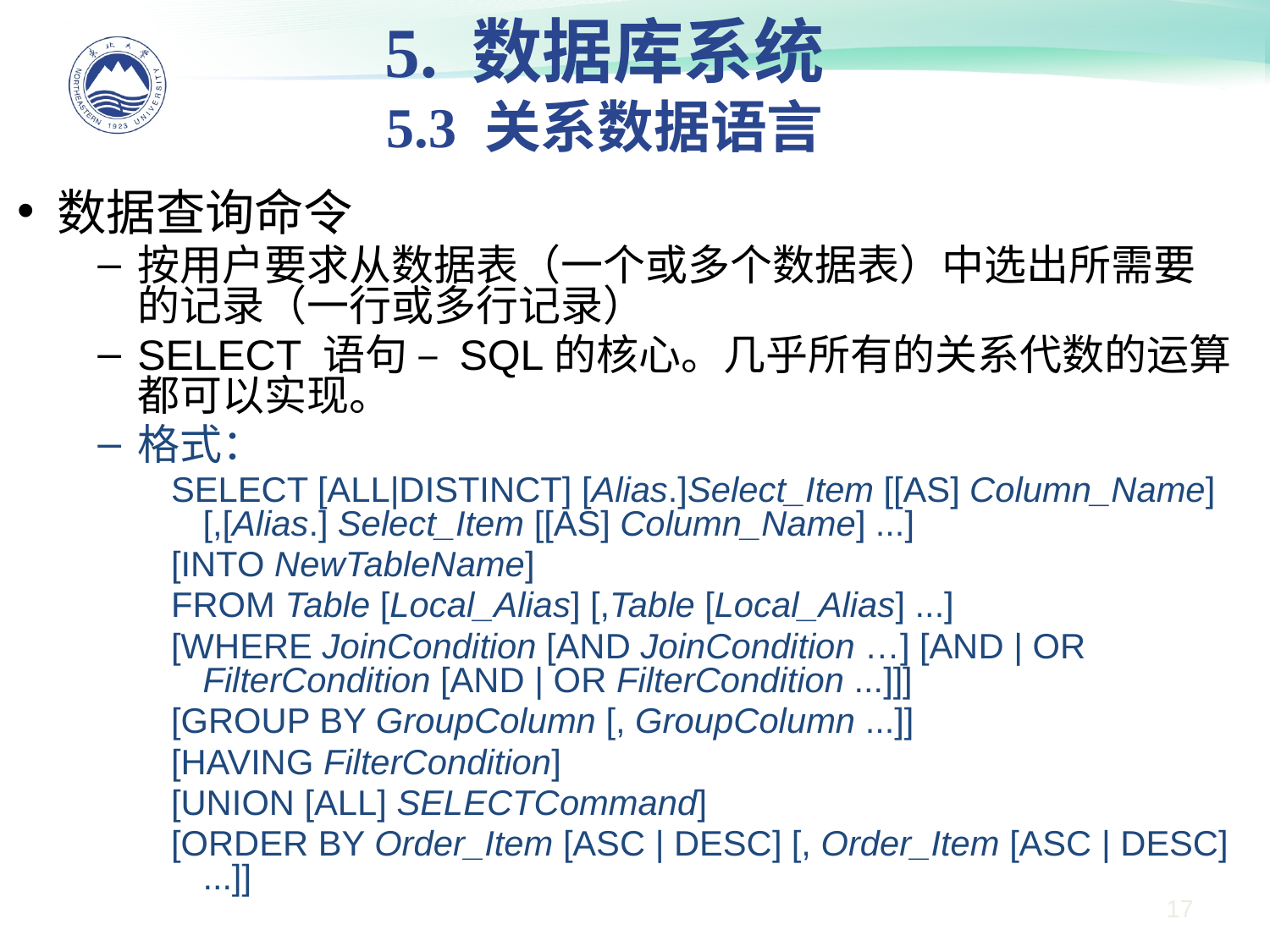

5. 数据库系统
5.3 关系数据语言
数据查询命令
按用户要求从数据表（一个或多个数据表）中选出所需要的记录（一行或多行记录）
SELECT 语句 – SQL的核心。几乎所有的关系代数的运算都可以实现。
格式：
SELECT [ALL|DISTINCT] [Alias.]Select_Item [[AS] Column_Name] [,[Alias.] Select_Item [[AS] Column_Name] ...]
[INTO NewTableName]
FROM Table [Local_Alias] [,Table [Local_Alias] ...]
[WHERE JoinCondition [AND JoinCondition …] [AND | OR FilterCondition [AND | OR FilterCondition ...]]]
[GROUP BY GroupColumn [, GroupColumn ...]]
[HAVING FilterCondition]
[UNION [ALL] SELECTCommand]
[ORDER BY Order_Item [ASC | DESC] [, Order_Item [ASC | DESC] ...]]
17